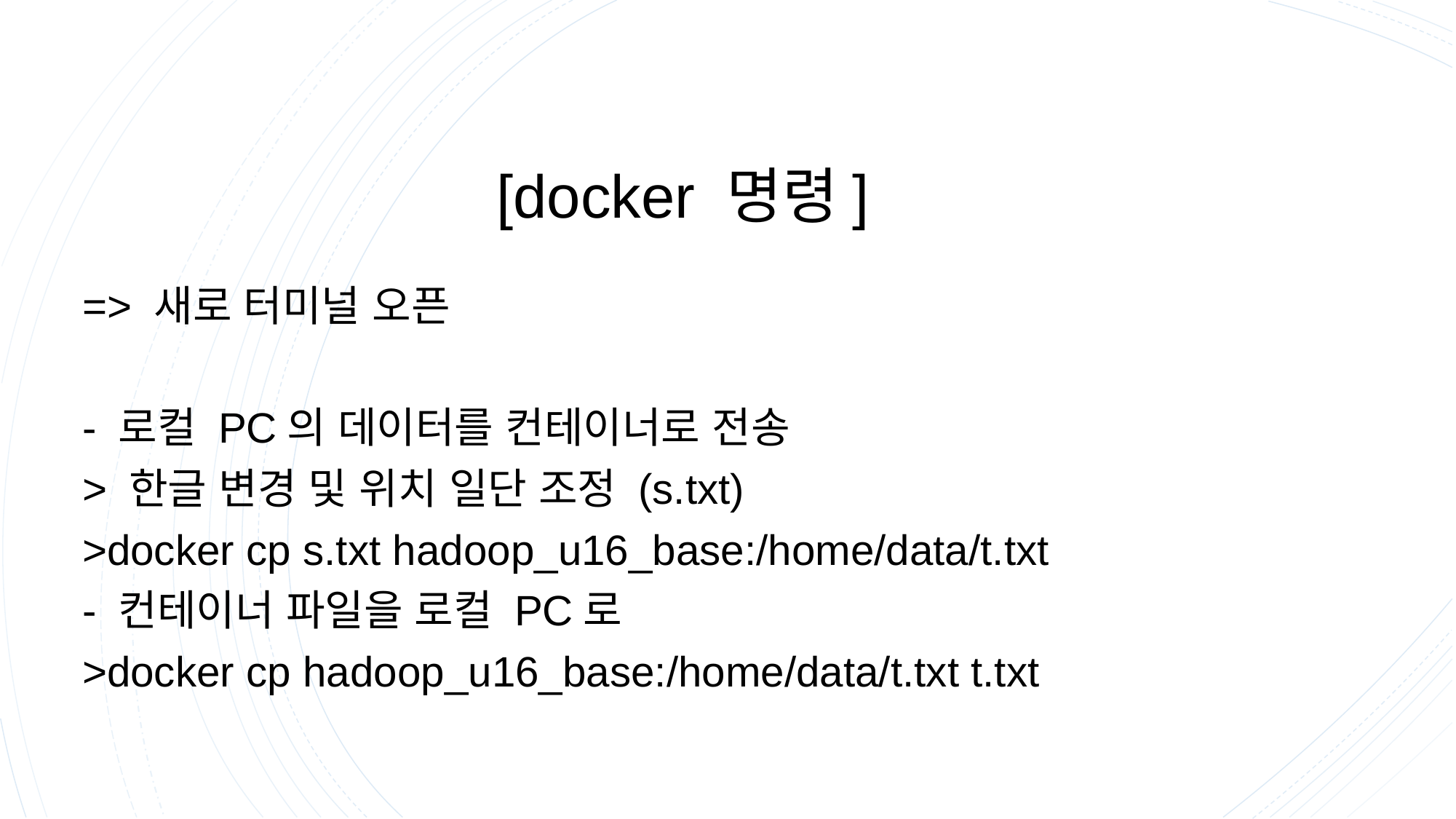

# [docker 명령]
=> 새로 터미널 오픈

- 로컬 PC의 데이터를 컨테이너로 전송
> 한글 변경 및 위치 일단 조정 (s.txt)
>docker cp s.txt hadoop_u16_base:/home/data/t.txt
- 컨테이너 파일을 로컬 PC로
>docker cp hadoop_u16_base:/home/data/t.txt t.txt